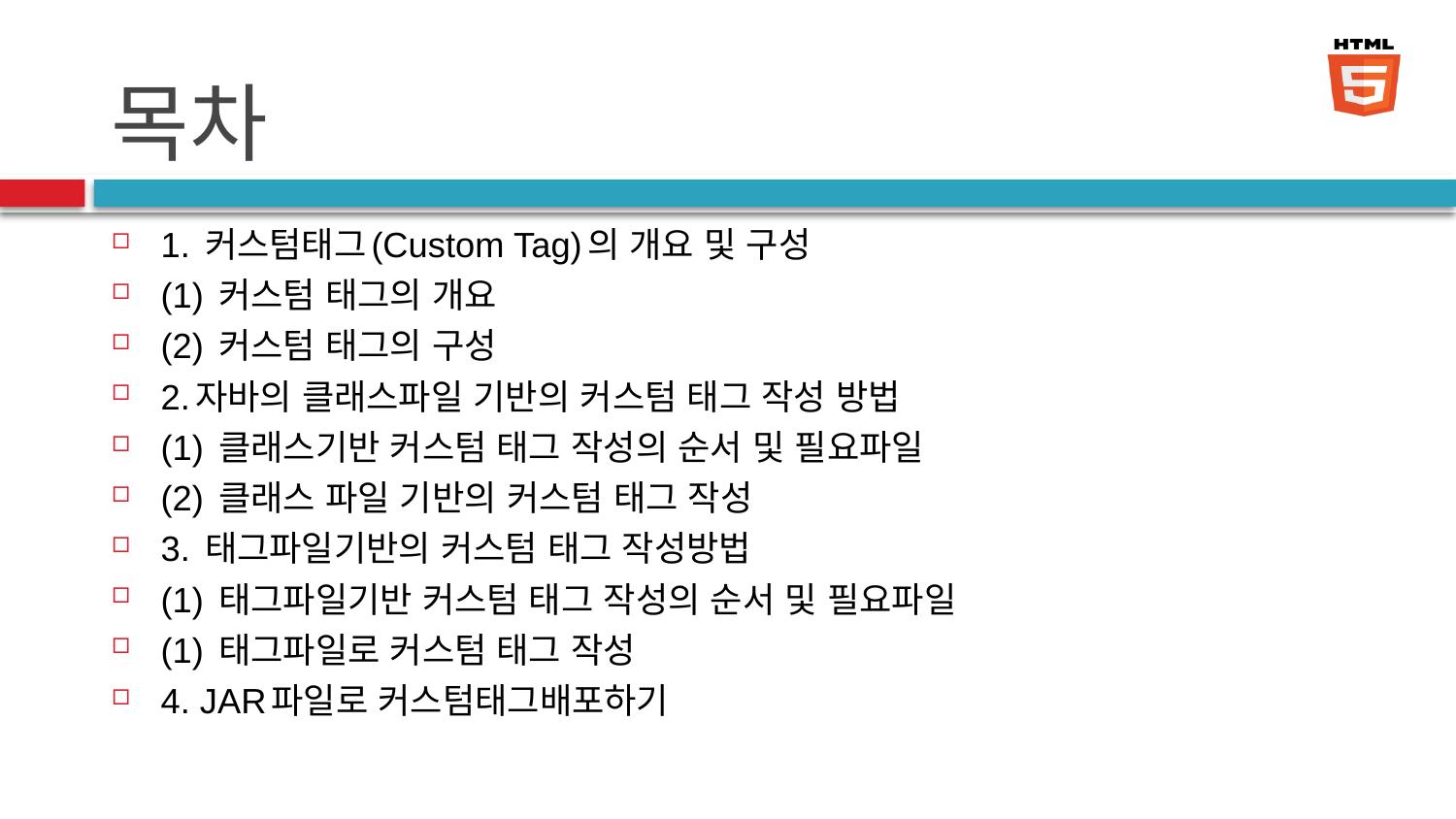

# 목차
1. 커스텀태그(Custom Tag)의 개요 및 구성
(1) 커스텀 태그의 개요
(2) 커스텀 태그의 구성
2.자바의 클래스파일 기반의 커스텀 태그 작성 방법
(1) 클래스기반 커스텀 태그 작성의 순서 및 필요파일
(2) 클래스 파일 기반의 커스텀 태그 작성
3. 태그파일기반의 커스텀 태그 작성방법
(1) 태그파일기반 커스텀 태그 작성의 순서 및 필요파일
(1) 태그파일로 커스텀 태그 작성
4. JAR파일로 커스텀태그배포하기